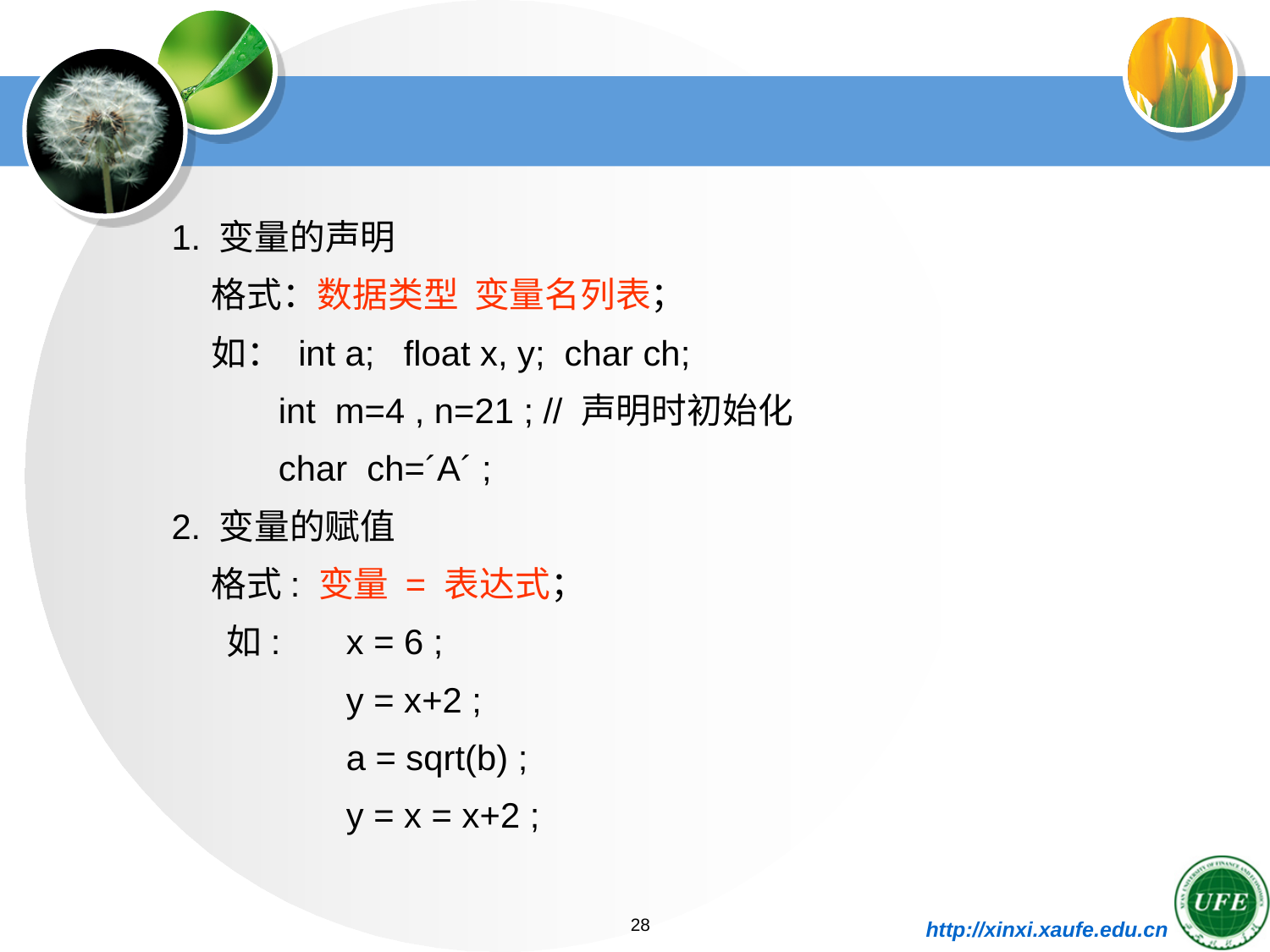

1. 变量的声明
    格式：数据类型  变量名列表；
    如： int a;   float x, y;  char ch;
           int  m=4 , n=21 ; // 声明时初始化
           char  ch=´A´ ;
2. 变量的赋值
    格式: 变量 = 表达式；
      如: 	x = 6 ;
		y = x+2 ;
		a = sqrt(b) ;
		y = x = x+2 ;
28
http://xinxi.xaufe.edu.cn